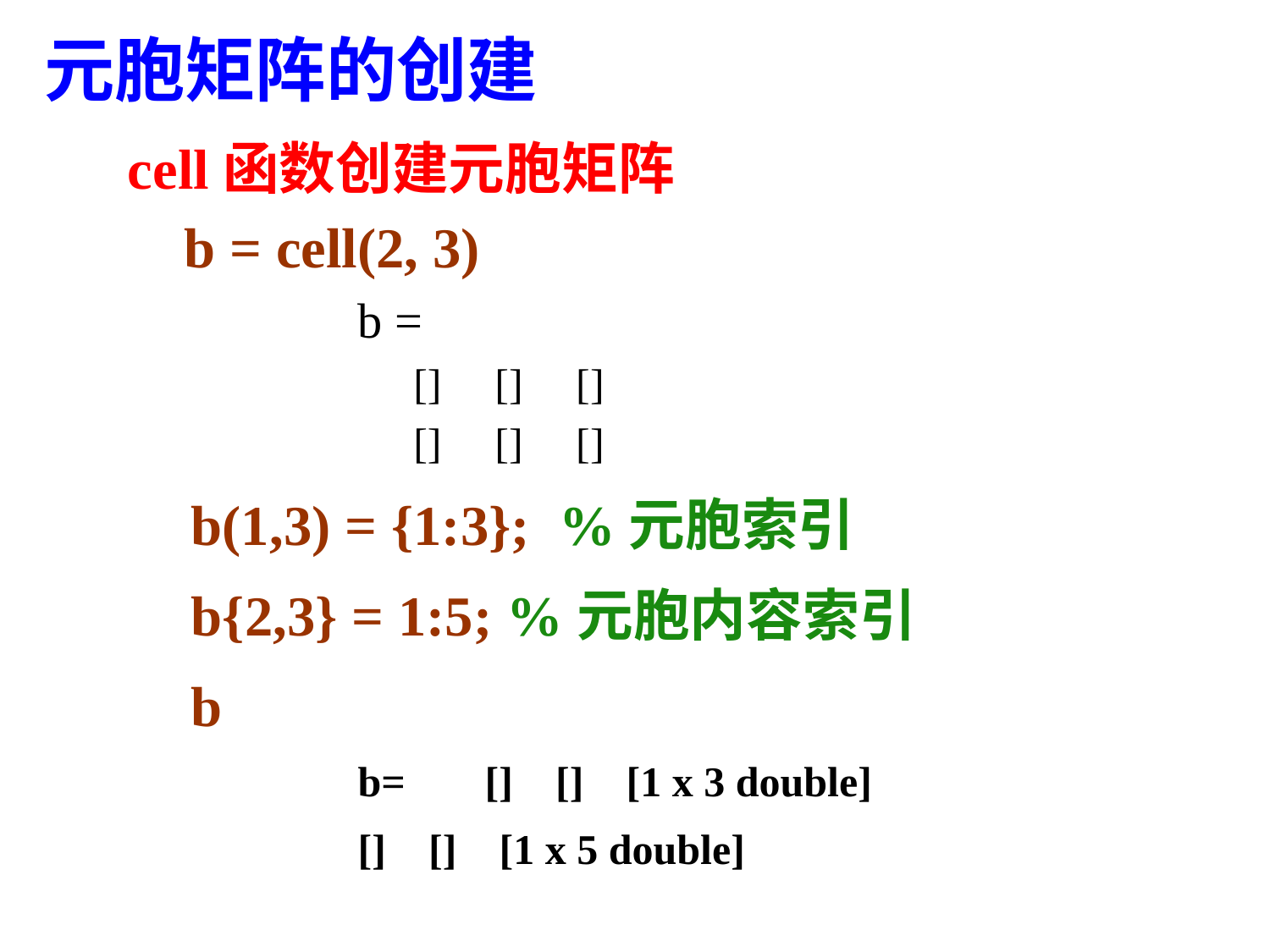

元胞矩阵的创建
cell函数创建元胞矩阵
    b = cell(2, 3)
		b =
     	[]     []     []
     	[]     []     []
b(1,3) = {1:3};  %元胞索引
b{2,3} = 1:5; %元胞内容索引
b
		b=  	[]    []    [1 x 3 double]
      	[]    []    [1 x 5 double]
19